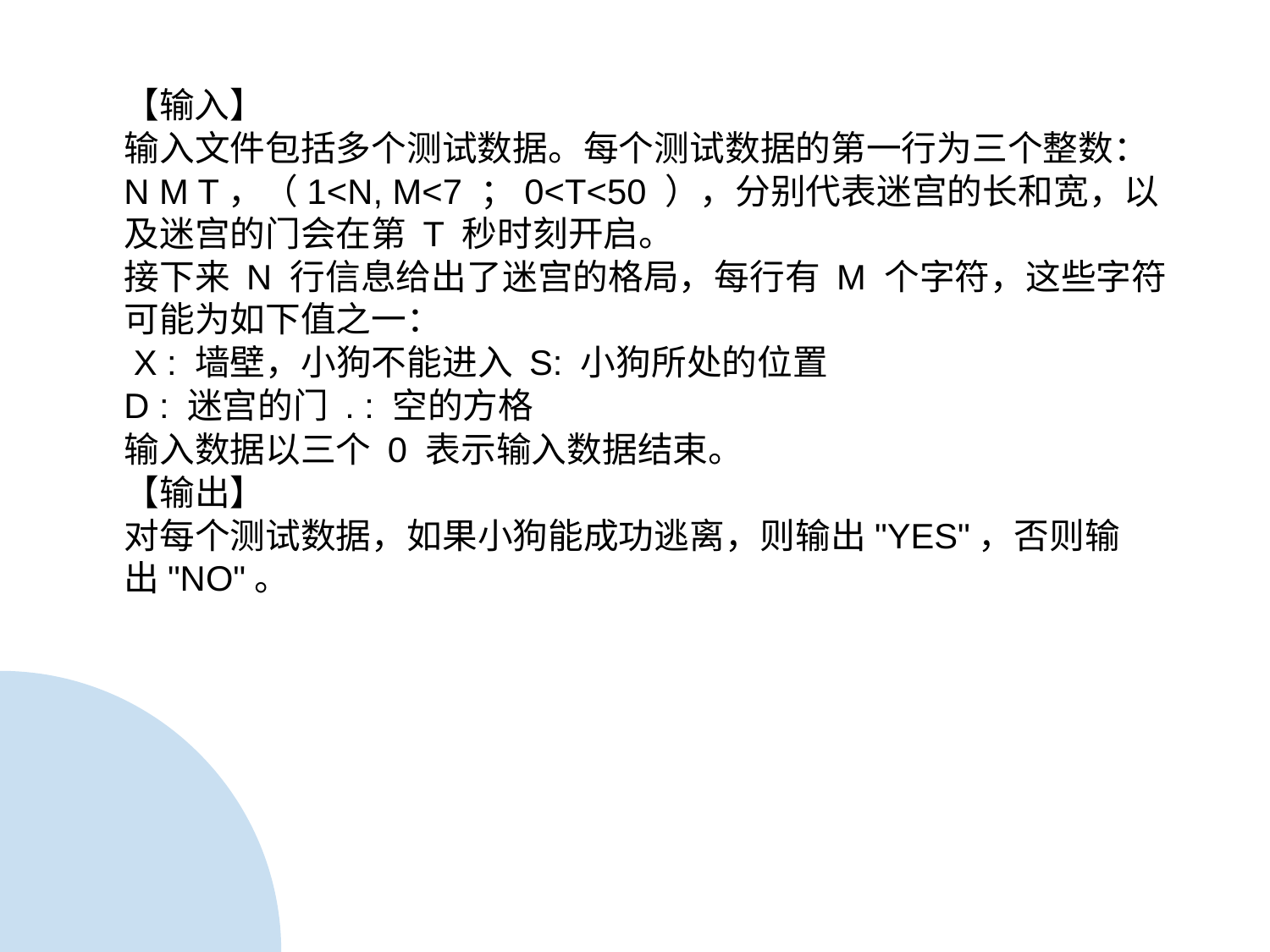

【输入】
输入文件包括多个测试数据。每个测试数据的第一行为三个整数：N M T，（1<N, M<7 ；0<T<50 ），分别代表迷宫的长和宽，以及迷宫的门会在第 T 秒时刻开启。
接下来 N 行信息给出了迷宫的格局，每行有 M 个字符，这些字符可能为如下值之一：
 X : 墙壁，小狗不能进入 S: 小狗所处的位置
D : 迷宫的门 . : 空的方格
输入数据以三个 0 表示输入数据结束。
【输出】
对每个测试数据，如果小狗能成功逃离，则输出"YES"，否则输出"NO"。